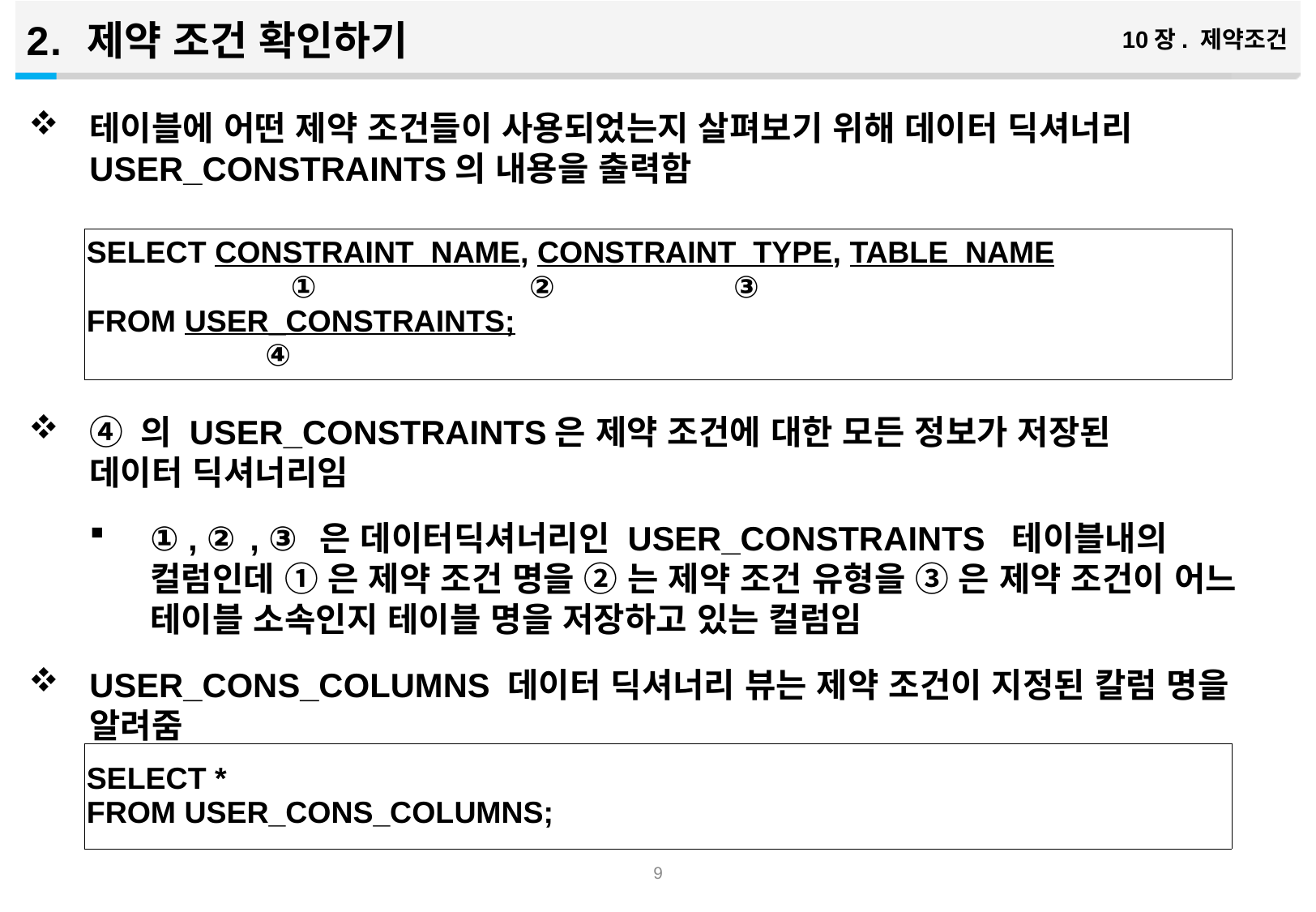

제약 조건 확인하기
10장. 제약조건
테이블에 어떤 제약 조건들이 사용되었는지 살펴보기 위해 데이터 딕셔너리USER_CONSTRAINTS의 내용을 출력함

④ 의 USER_CONSTRAINTS은 제약 조건에 대한 모든 정보가 저장된           데이터 딕셔너리임
① , ② , ③ 은 데이터딕셔너리인 USER_CONSTRAINTS  테이블내의 컬럼인데 ① 은 제약 조건 명을 ② 는 제약 조건 유형을 ③ 은 제약 조건이 어느 테이블 소속인지 테이블 명을 저장하고 있는 컬럼임
USER_CONS_COLUMNS 데이터 딕셔너리 뷰는 제약 조건이 지정된 칼럼 명을 알려줌

| SELECT CONSTRAINT\_NAME, CONSTRAINT\_TYPE, TABLE\_NAME ① ② ③ FROM USER\_CONSTRAINTS; ④ |
| --- |
| SELECT \* FROM USER\_CONS\_COLUMNS; |
| --- |
9